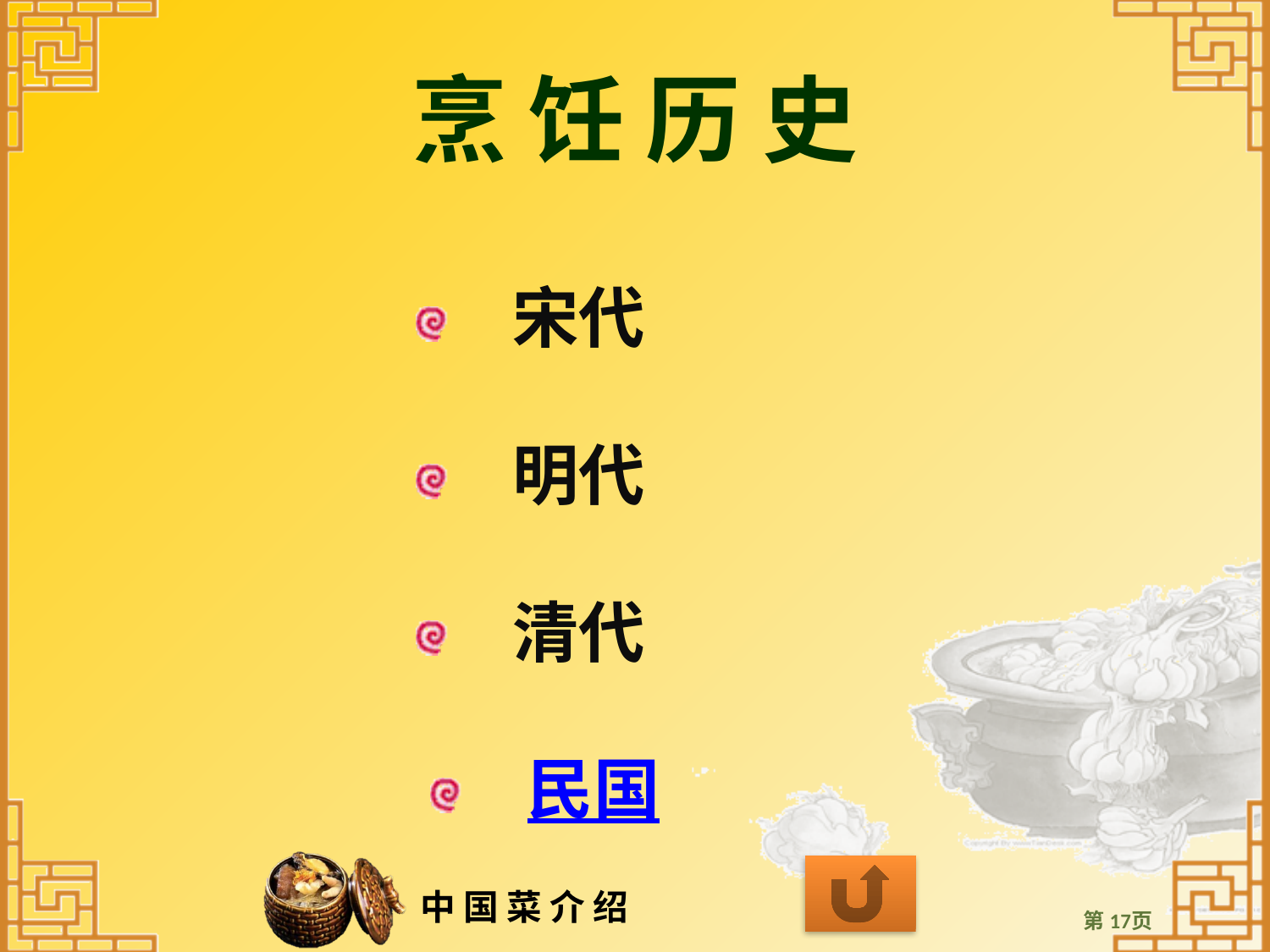

# 烹 饪 历 史
宋代
明代
清代
民国

第17页